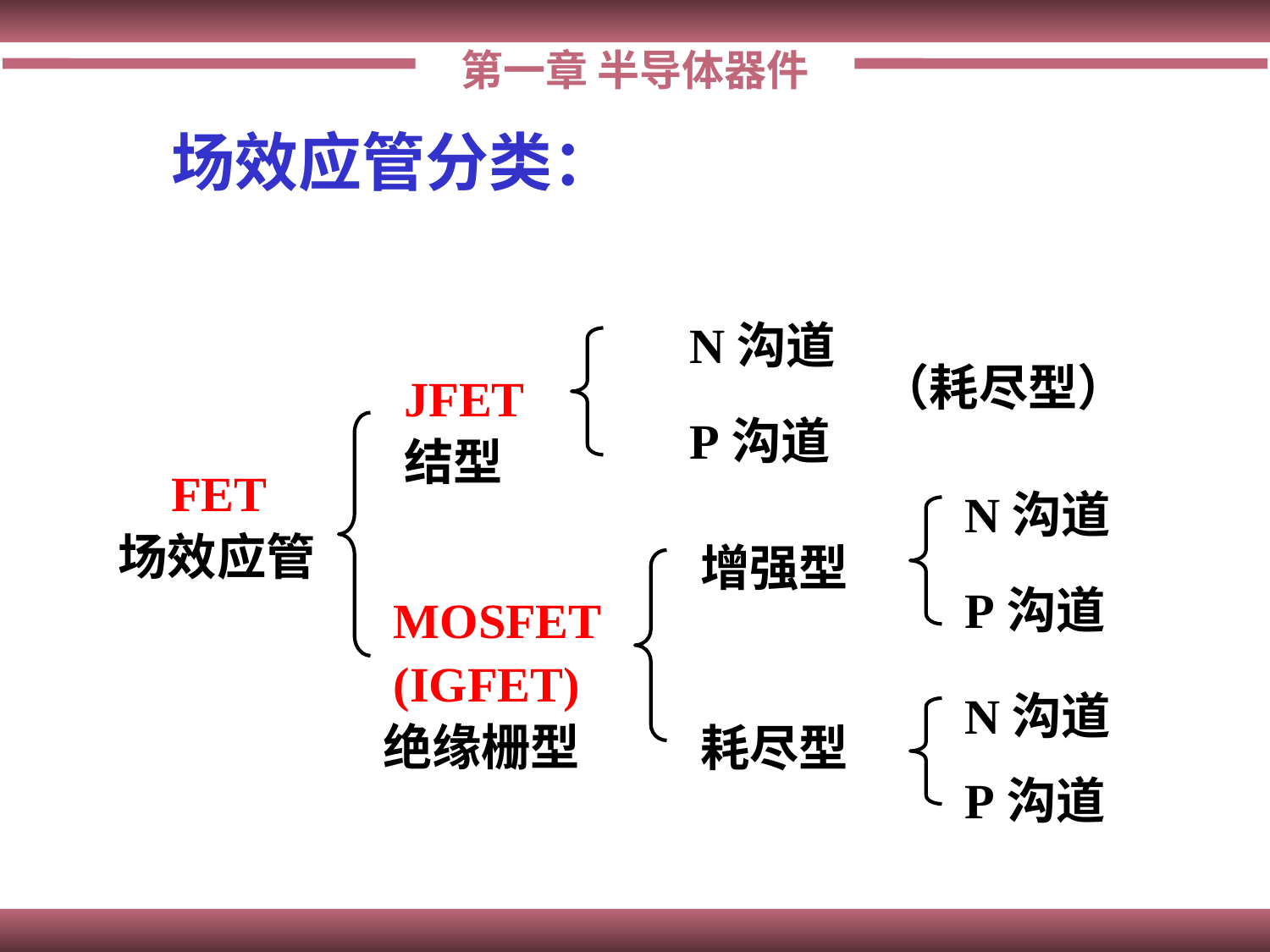

第一章 半导体器件

场效应管分类：
N沟道

（耗尽型）
JFET
结型
P沟道

FET
场效应管
N沟道

增强型

P沟道
MOSFET
(IGFET)
绝缘栅型
N沟道

耗尽型
P沟道